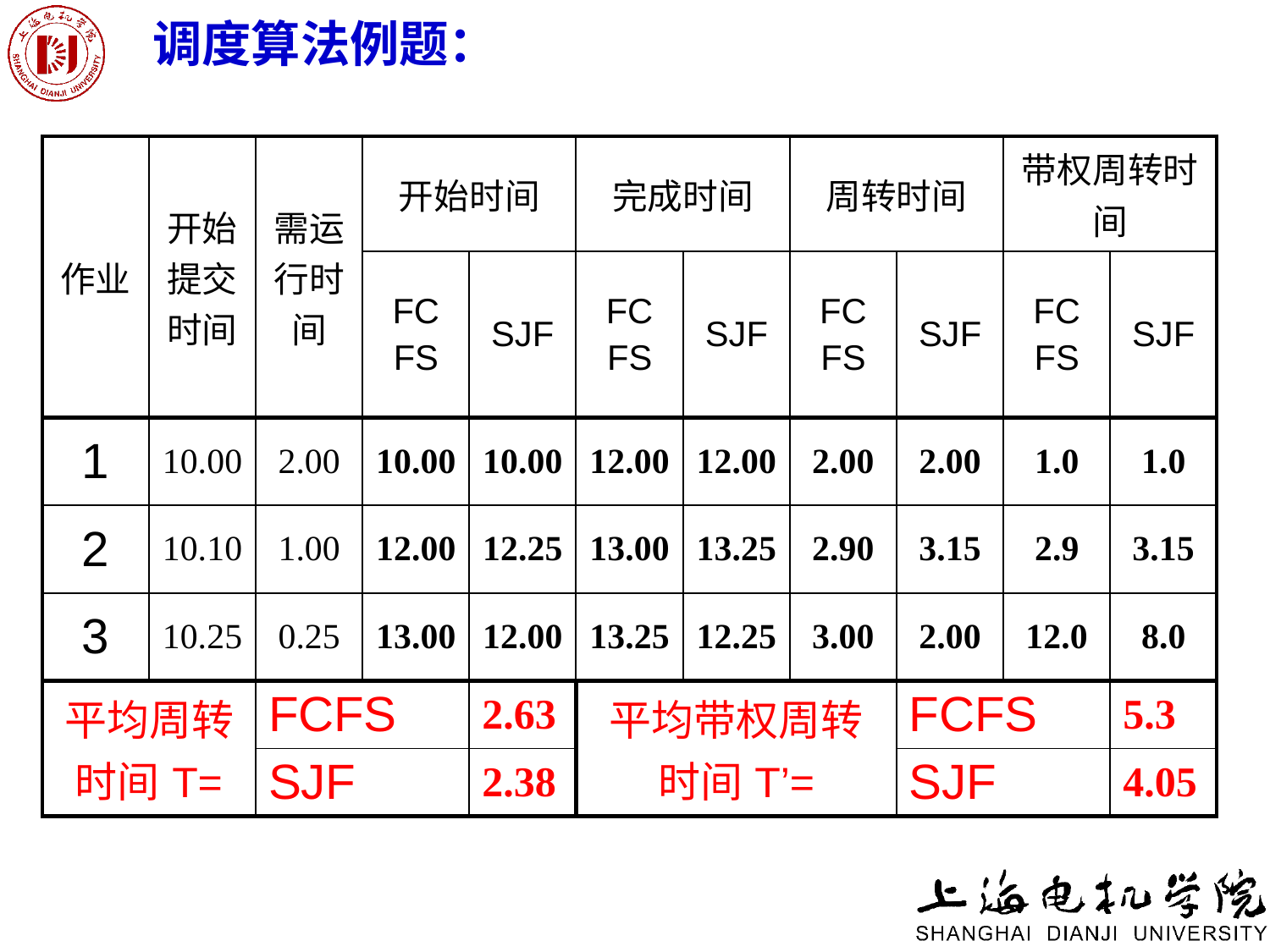

# 调度算法例题：

| 作业 | 开始提交时间 | 需运行时间 | 开始时间 |  | 完成时间 |  | 周转时间 |  | 带权周转时间 |  |
| --- | --- | --- | --- | --- | --- | --- | --- | --- | --- | --- |
|  |  |  | FC FS | SJF | FC FS | SJF | FC FS | SJF | FC FS | SJF |
| 1 | 10.00 | 2.00 | 10.00 | 10.00 | 12.00 | 12.00 | 2.00 | 2.00 | 1.0 | 1.0 |
| 2 | 10.10 | 1.00 | 12.00 | 12.25 | 13.00 | 13.25 | 2.90 | 3.15 | 2.9 | 3.15 |
| 3 | 10.25 | 0.25 | 13.00 | 12.00 | 13.25 | 12.25 | 3.00 | 2.00 | 12.0 | 8.0 |
| 平均周转时间T= |  | FCFS |  | 2.63 | 平均带权周转时间T’= |  |  | FCFS |  | 5.3 |
|  |  | SJF |  | 2.38 |  |  |  | SJF |  | 4.05 |